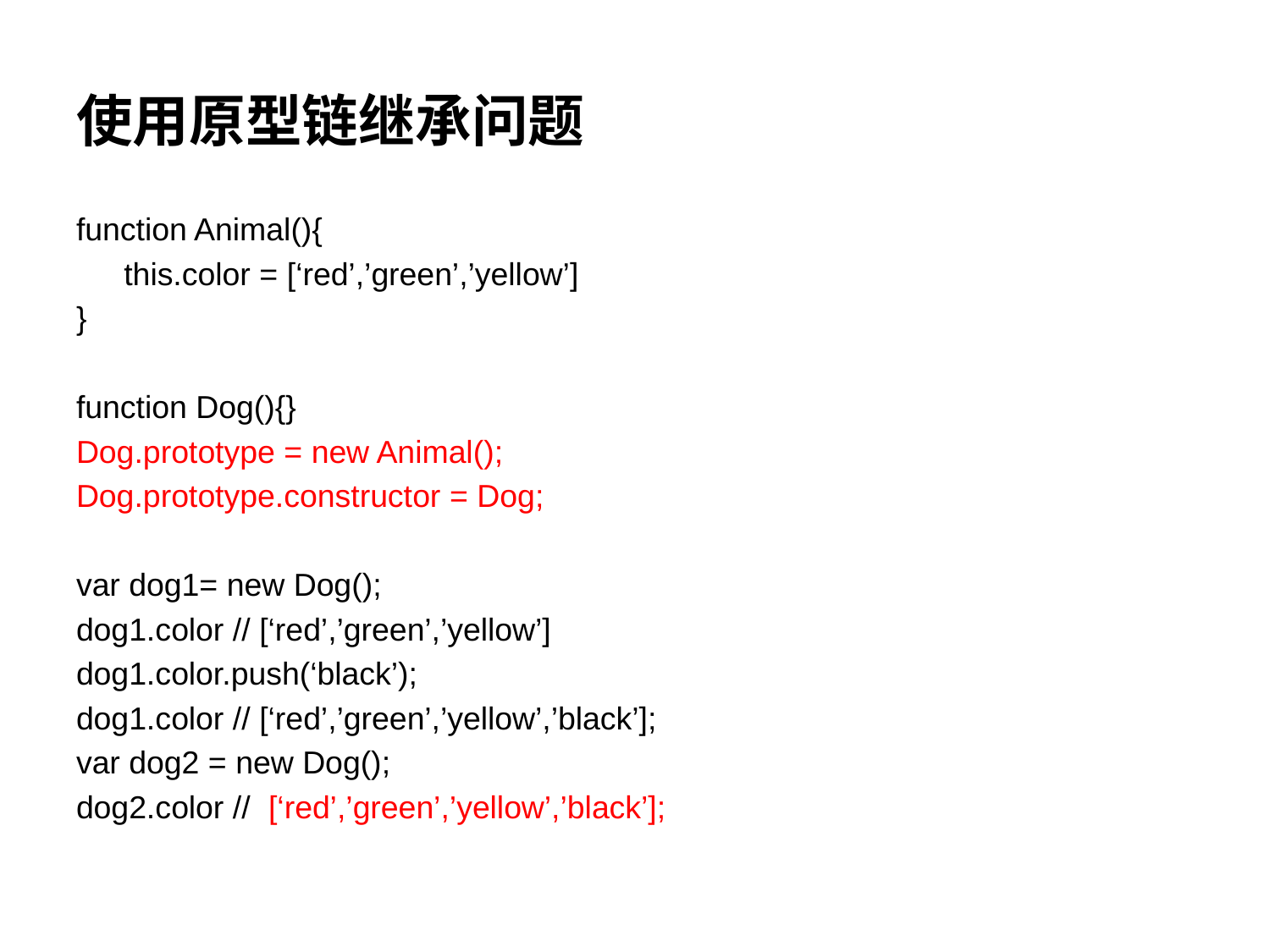

使用原型链继承问题

function Animal(){
	this.color = [‘red’,’green’,’yellow’]
}

function Dog(){}
Dog.prototype = new Animal();
Dog.prototype.constructor = Dog;

var dog1= new Dog();
dog1.color // [‘red’,’green’,’yellow’]
dog1.color.push(‘black’);
dog1.color // [‘red’,’green’,’yellow’,’black’];
var dog2 = new Dog();
dog2.color //  [‘red’,’green’,’yellow’,’black’];